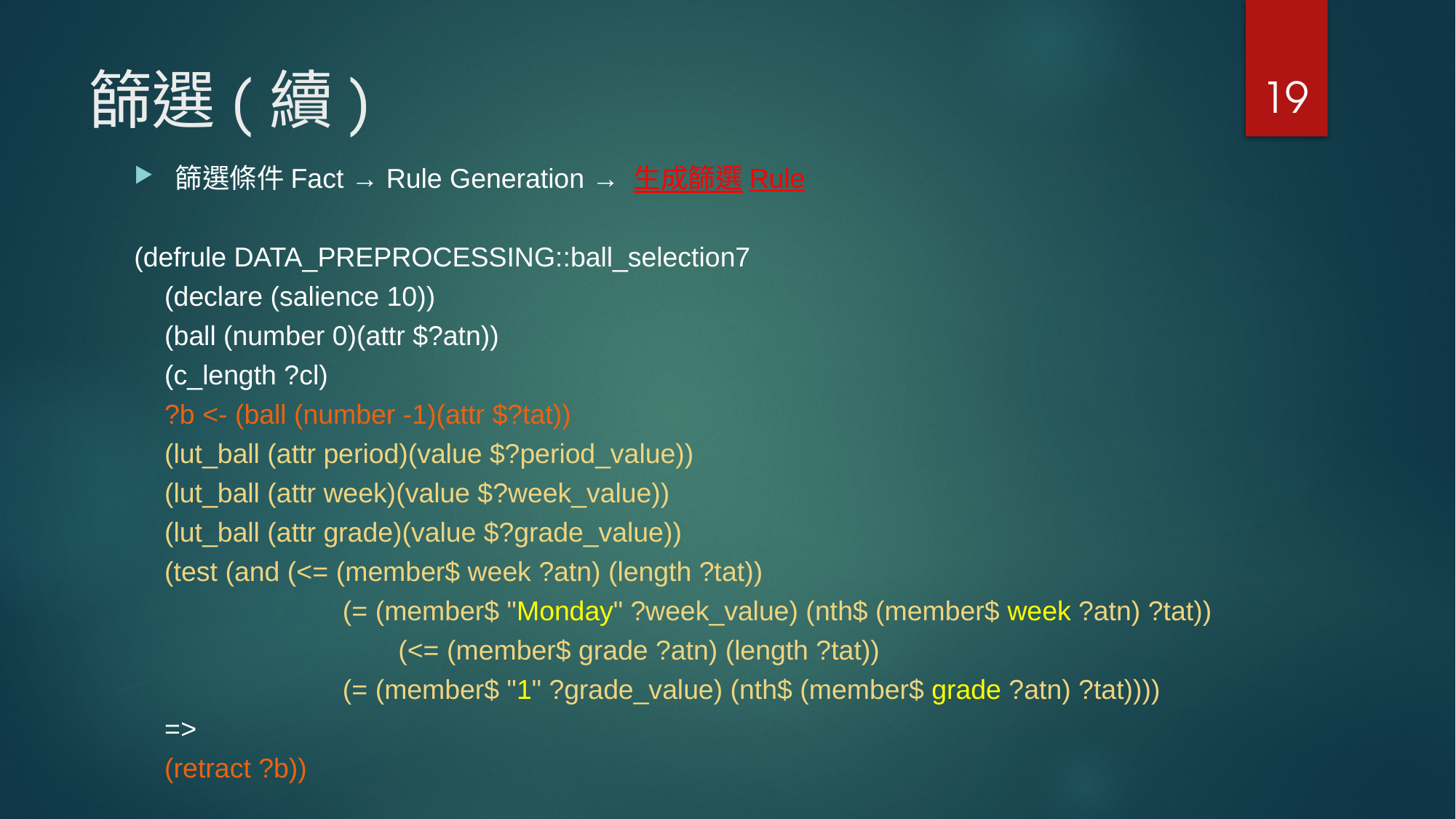

19
# 篩選(續)
篩選條件Fact → Rule Generation → 生成篩選Rule

(defrule DATA_PREPROCESSING::ball_selection7
    (declare (salience 10))
    (ball (number 0)(attr $?atn))
    (c_length ?cl)
    ?b <- (ball (number -1)(attr $?tat))
    (lut_ball (attr period)(value $?period_value))
    (lut_ball (attr week)(value $?week_value))
    (lut_ball (attr grade)(value $?grade_value))
    (test (and (<= (member$ week ?atn) (length ?tat))
	             (= (member$ "Monday" ?week_value) (nth$ (member$ week ?atn) ?tat))
		      (<= (member$ grade ?atn) (length ?tat))
	             (= (member$ "1" ?grade_value) (nth$ (member$ grade ?atn) ?tat))))
    =>
    (retract ?b))